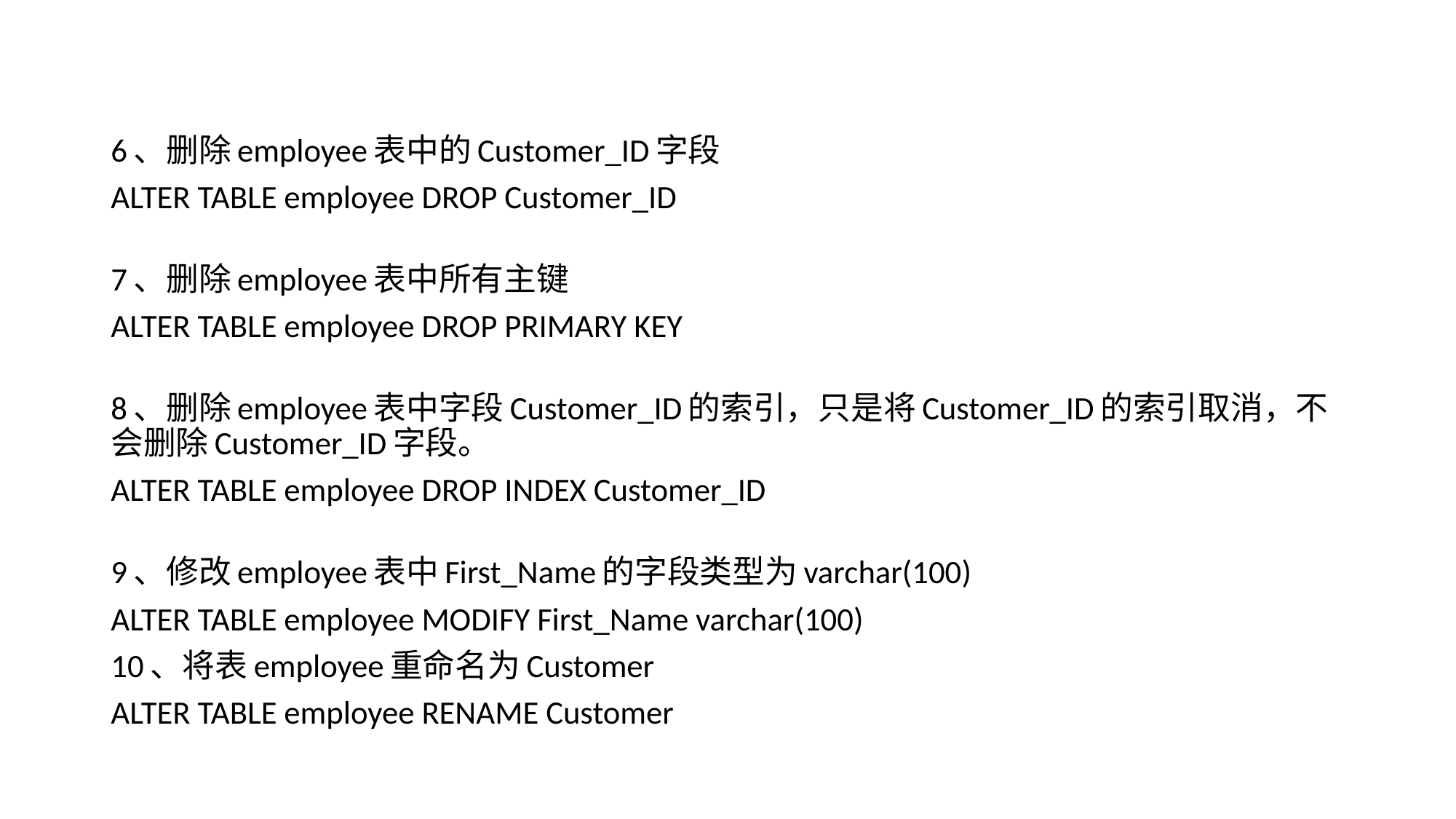

6、删除employee表中的Customer_ID字段
ALTER TABLE employee DROP Customer_ID
7、删除employee表中所有主键
ALTER TABLE employee DROP PRIMARY KEY
8、删除employee表中字段Customer_ID的索引，只是将Customer_ID的索引取消，不会删除Customer_ID字段。
ALTER TABLE employee DROP INDEX Customer_ID
9、修改employee表中First_Name的字段类型为varchar(100)
ALTER TABLE employee MODIFY First_Name varchar(100)
10、将表employee重命名为Customer
ALTER TABLE employee RENAME Customer